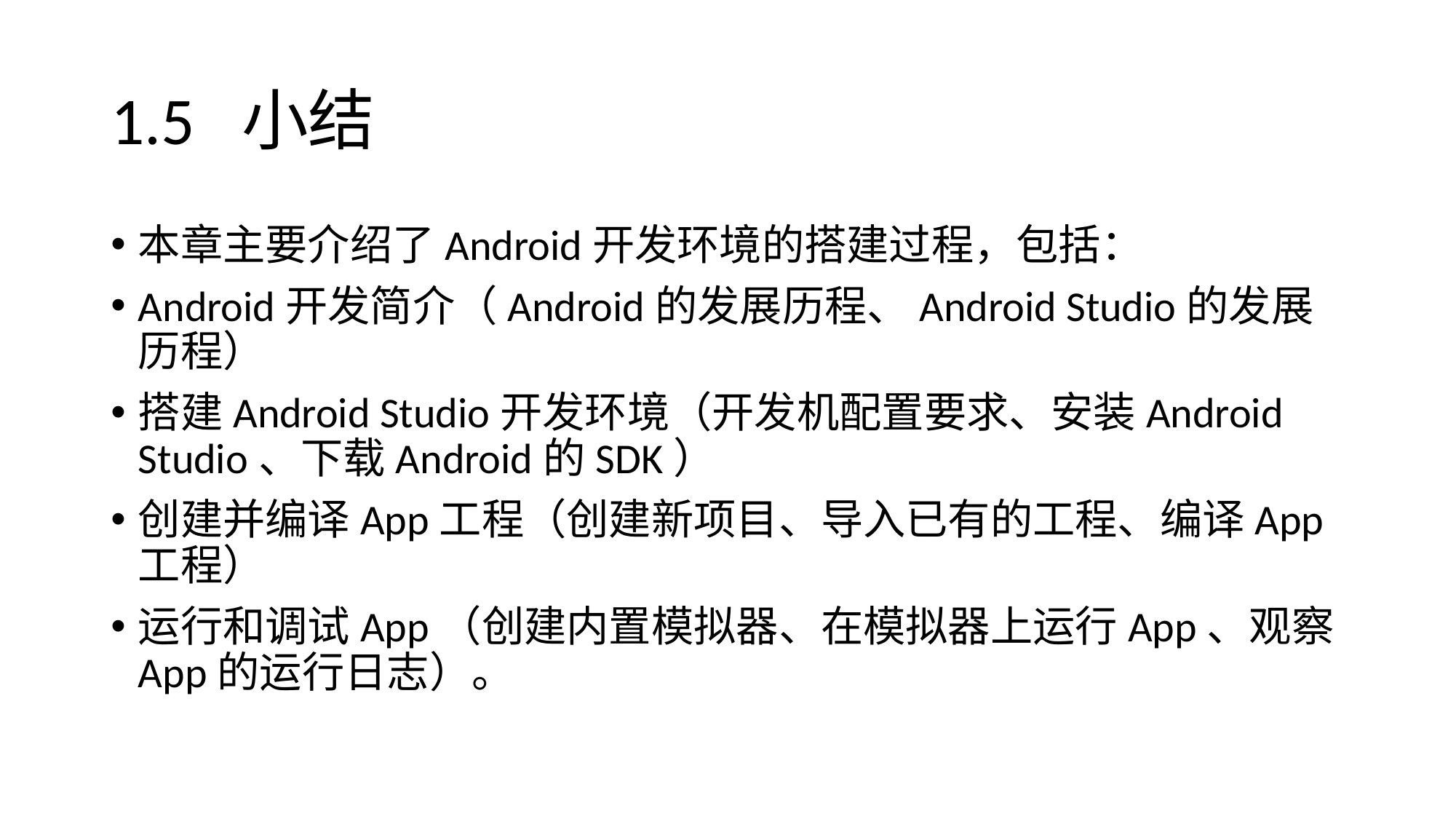

# 1.5  小结
本章主要介绍了Android开发环境的搭建过程，包括：
Android开发简介（Android的发展历程、Android Studio的发展历程）
搭建Android Studio开发环境（开发机配置要求、安装Android Studio、下载Android的SDK）
创建并编译App工程（创建新项目、导入已有的工程、编译App工程）
运行和调试App（创建内置模拟器、在模拟器上运行App、观察App的运行日志）。